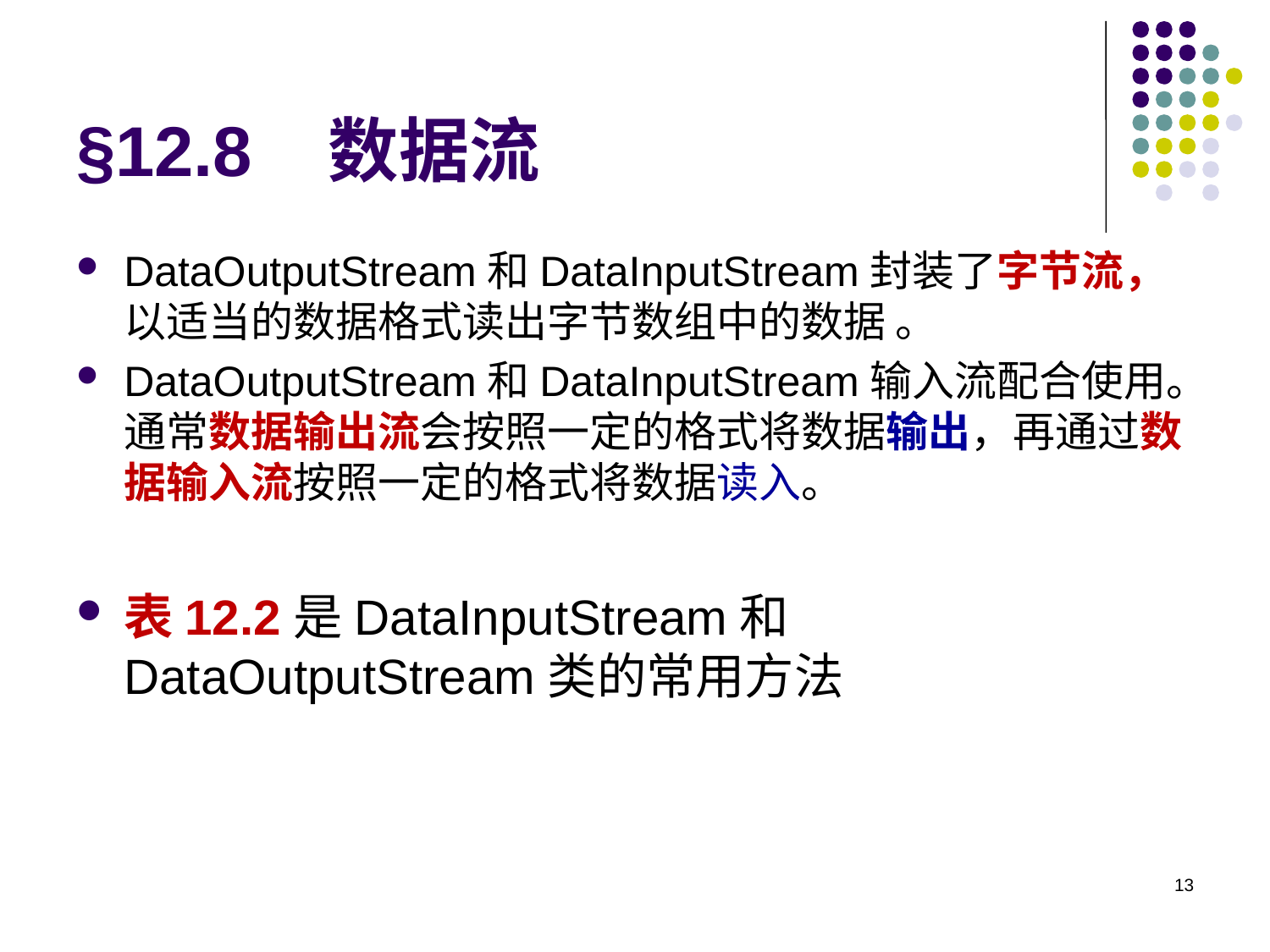

# §12.8   数据流
DataOutputStream和DataInputStream封装了字节流，以适当的数据格式读出字节数组中的数据 。
DataOutputStream和DataInputStream输入流配合使用。通常数据输出流会按照一定的格式将数据输出，再通过数据输入流按照一定的格式将数据读入。

表12.2是DataInputStream和DataOutputStream类的常用方法

13